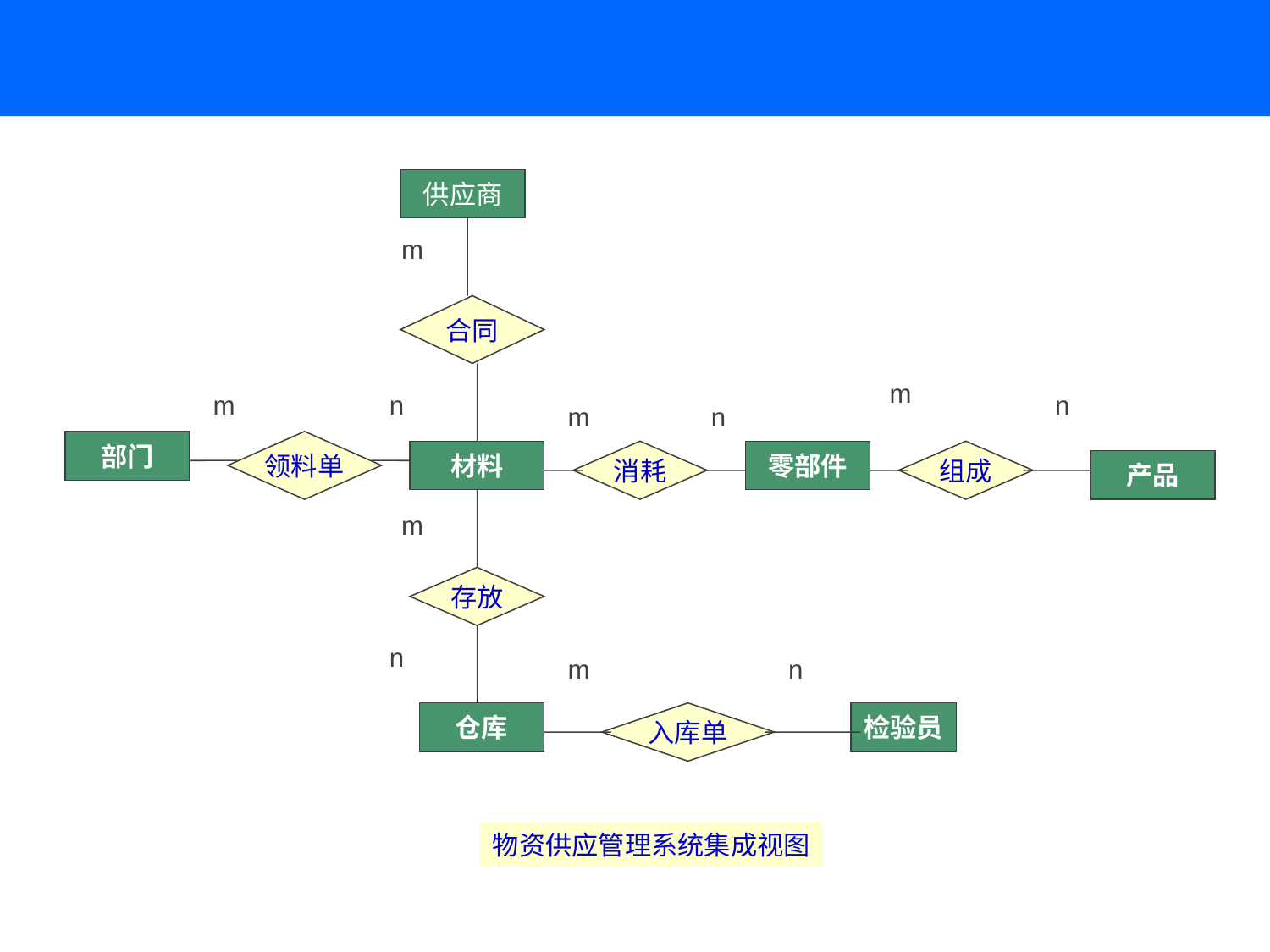

供应商

m
合同

m
m
n
n
m
n
部门
领料单
材料
消耗
零部件
组成
产品

m
存放

n
m
n
仓库
入库单
检验员

物资供应管理系统集成视图